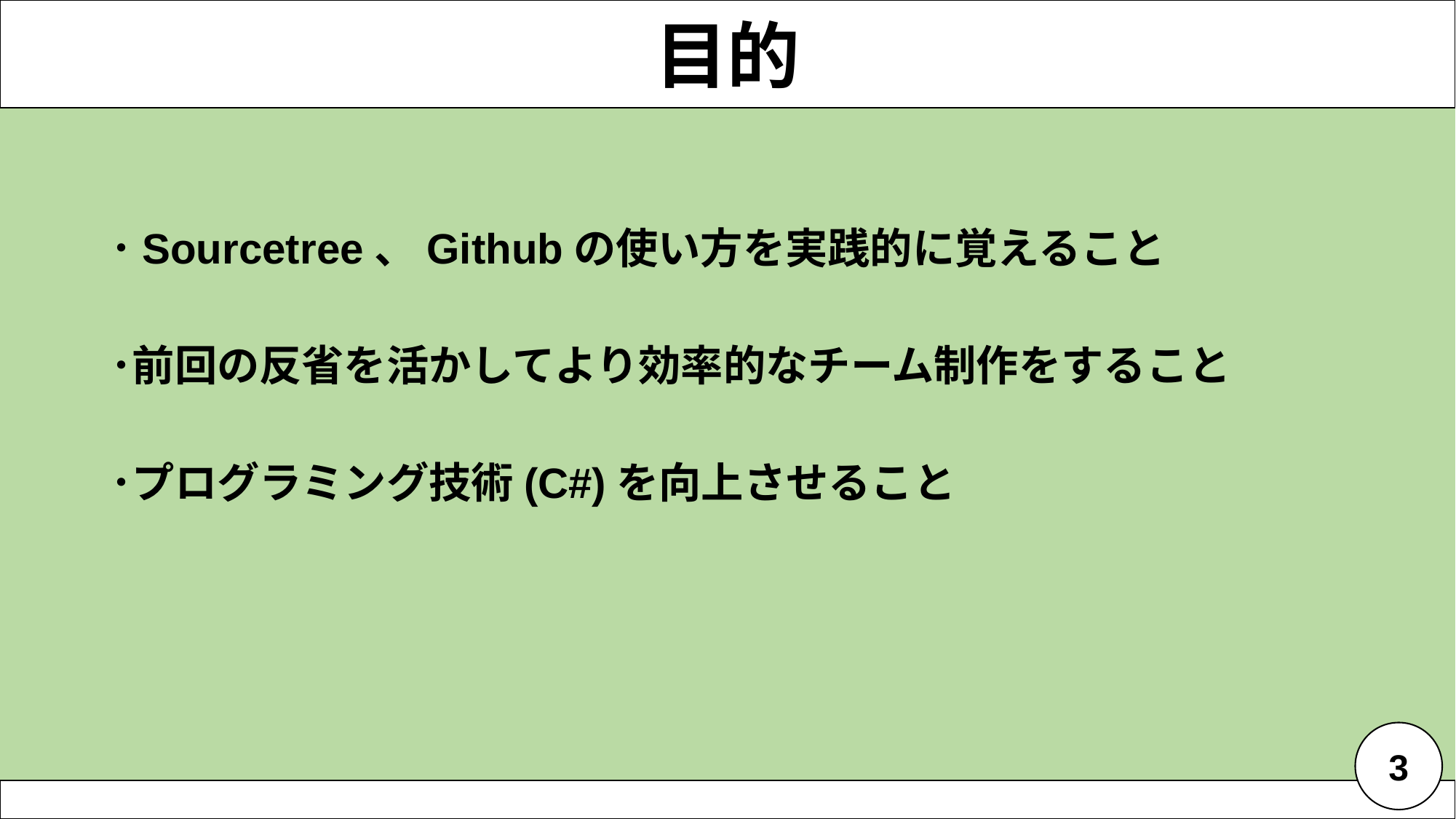

目的
･Sourcetree、Githubの使い方を実践的に覚えること
･前回の反省を活かしてより効率的なチーム制作をすること
･プログラミング技術(C#)を向上させること
3